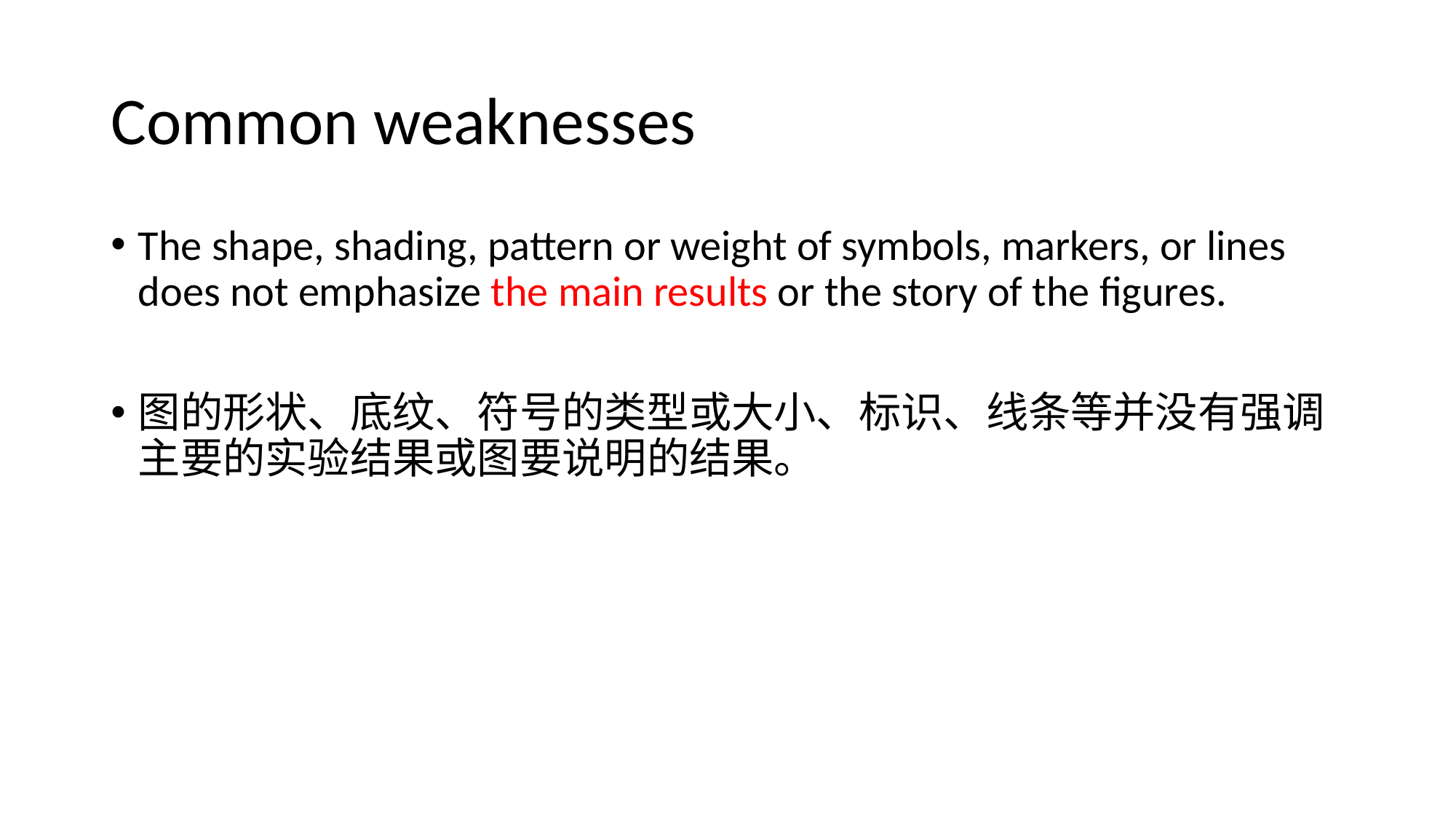

# Common weaknesses
The shape, shading, pattern or weight of symbols, markers, or lines does not emphasize the main results or the story of the figures.

图的形状、底纹、符号的类型或大小、标识、线条等并没有强调主要的实验结果或图要说明的结果。